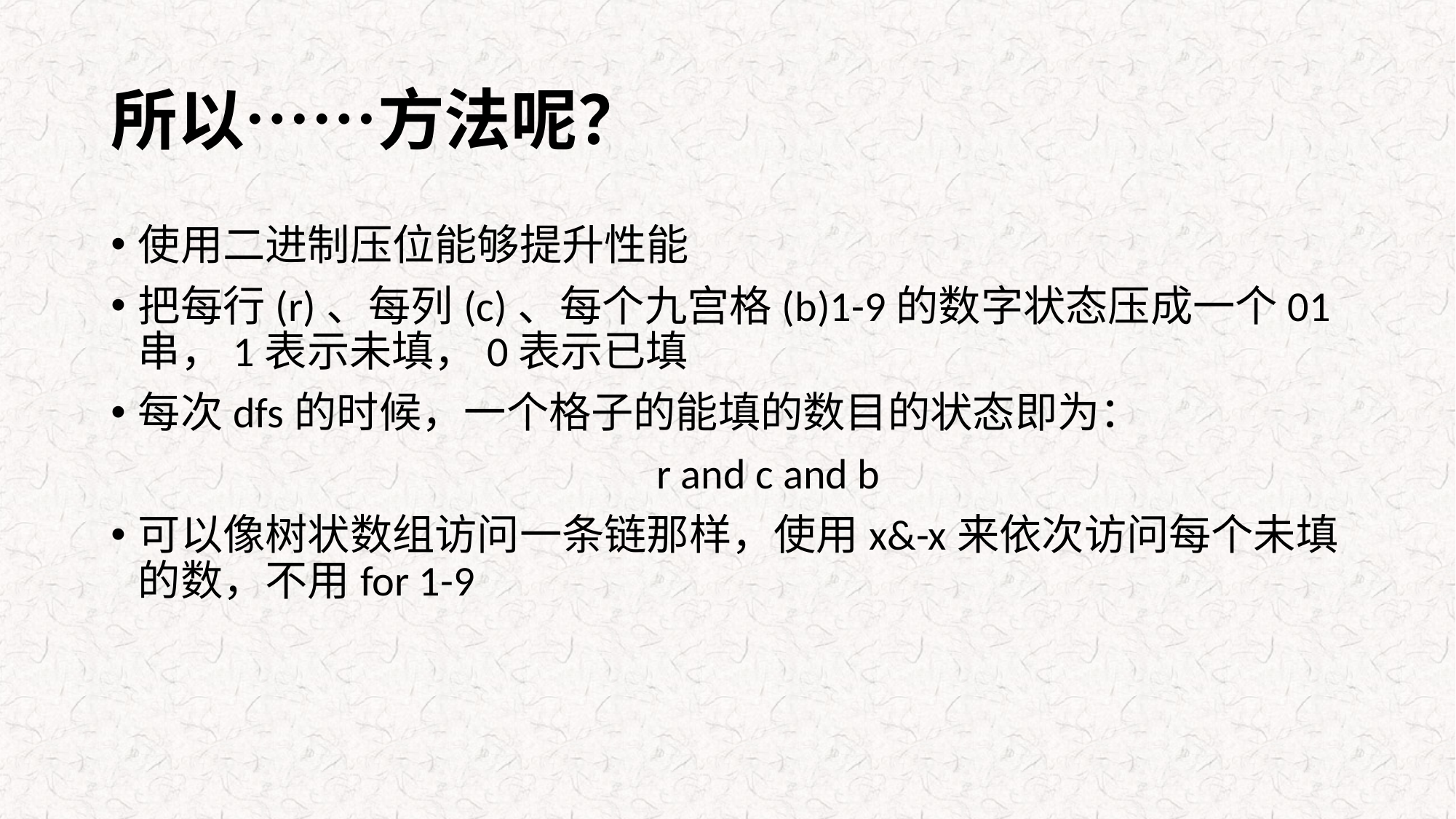

# 所以……方法呢？
使用二进制压位能够提升性能
把每行(r)、每列(c)、每个九宫格(b)1-9的数字状态压成一个01串，1表示未填，0表示已填
每次dfs的时候，一个格子的能填的数目的状态即为：
					r and c and b
可以像树状数组访问一条链那样，使用x&-x来依次访问每个未填的数，不用for 1-9